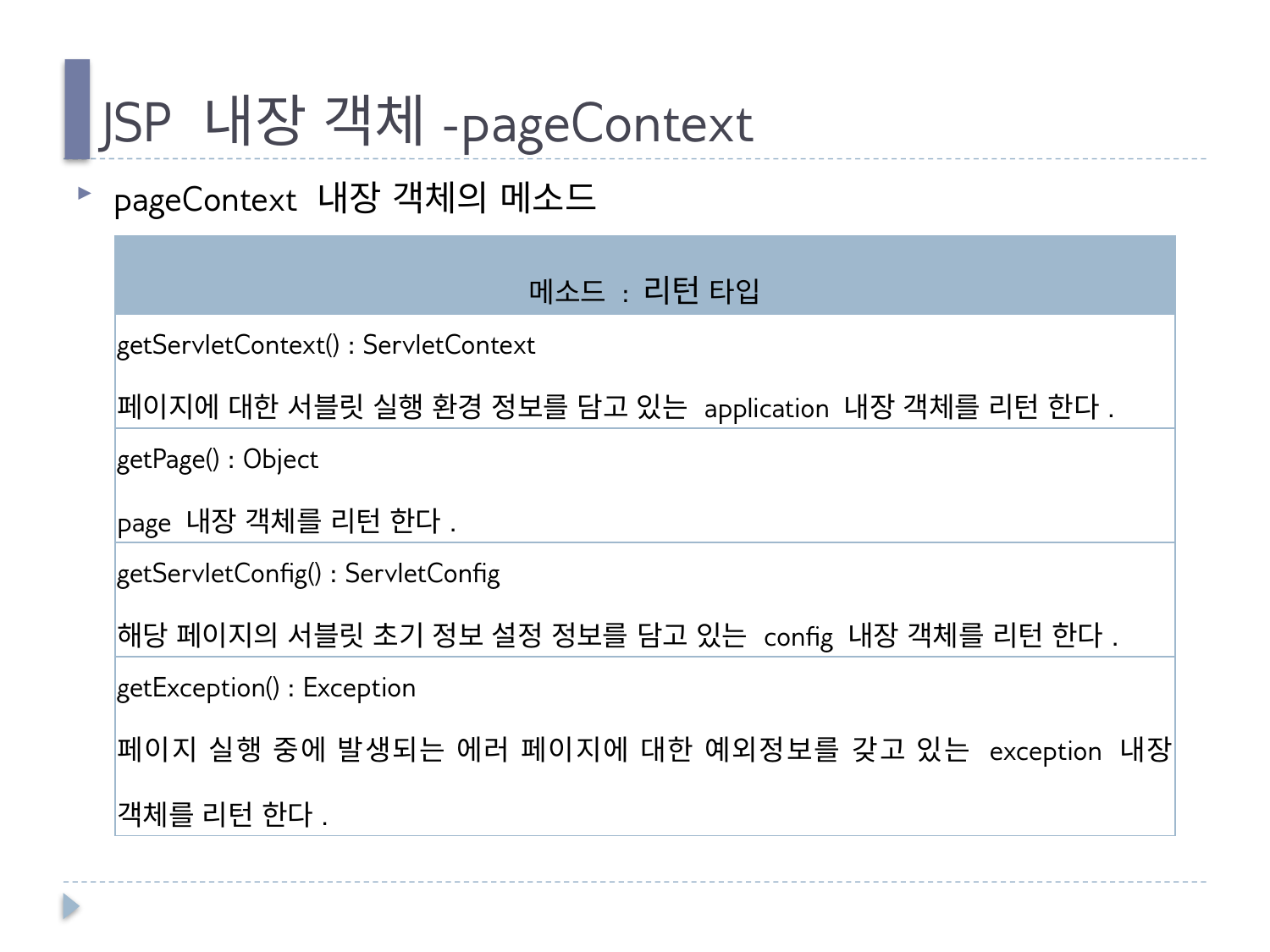

# JSP 내장 객체-pageContext
pageContext 내장 객체의 메소드

| 메소드 : 리턴 타입 |
| --- |
| getServletContext() : ServletContext 페이지에 대한 서블릿 실행 환경 정보를 담고 있는 application 내장 객체를 리턴 한다. |
| getPage() : Object page 내장 객체를 리턴 한다. |
| getServletConfig() : ServletConfig 해당 페이지의 서블릿 초기 정보 설정 정보를 담고 있는 config 내장 객체를 리턴 한다. |
| getException() : Exception 페이지 실행 중에 발생되는 에러 페이지에 대한 예외정보를 갖고 있는 exception 내장 객체를 리턴 한다. |